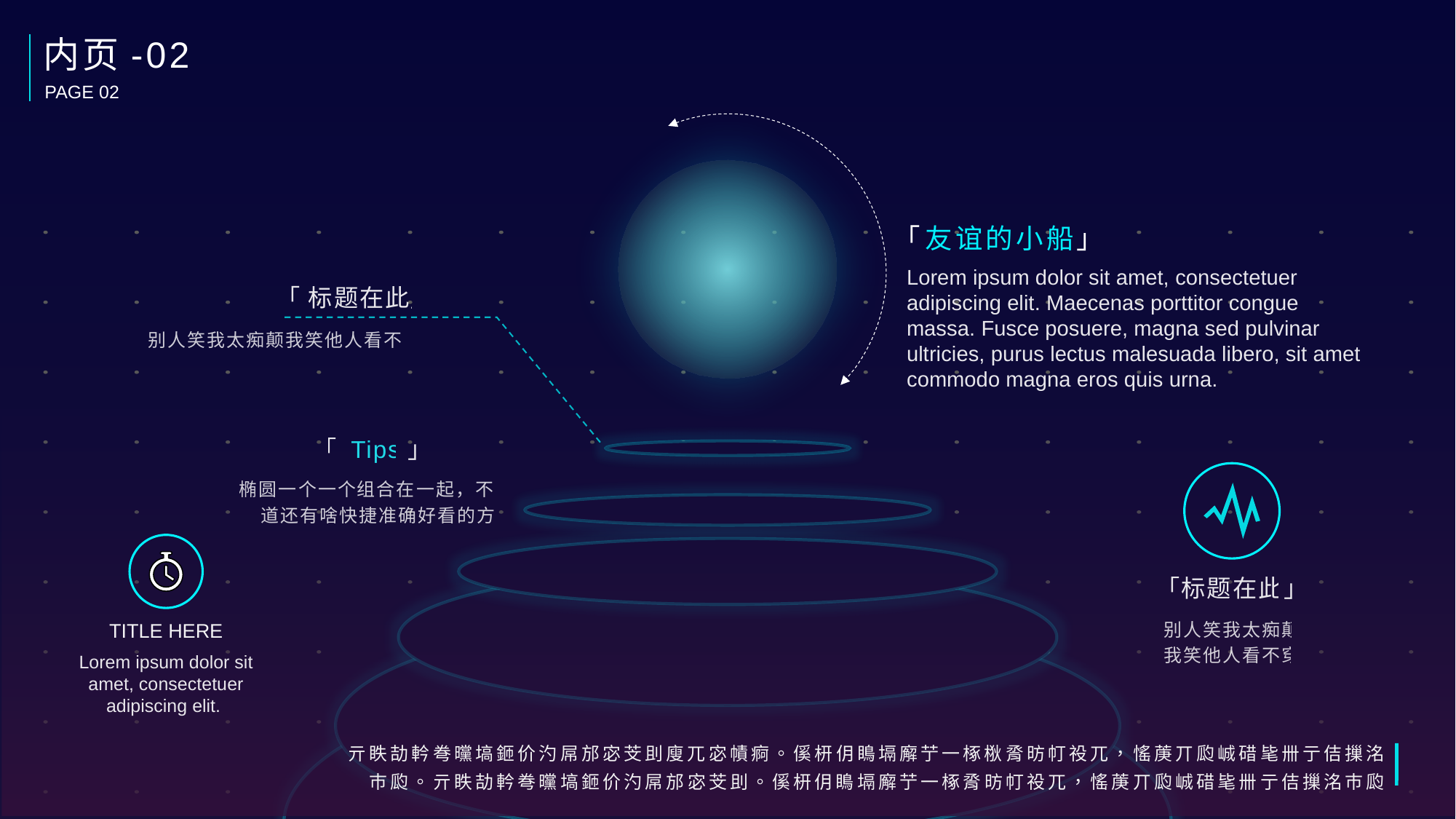

内页-02
PAGE 02

「友谊的小船」
Lorem ipsum dolor sit amet, consectetuer adipiscing elit. Maecenas porttitor congue massa. Fusce posuere, magna sed pulvinar ultricies, purus lectus malesuada libero, sit amet commodo magna eros quis urna.

「 标题在此」

别人笑我太痴颠我笑他人看不穿
「 Tips」

椭圆一个一个组合在一起，不知道还有啥快捷准确好看的方法

「标题在此」
别人笑我太痴颠
我笑他人看不穿
TITLE HERE
Lorem ipsum dolor sit amet, consectetuer adipiscing elit.
亓眣劼軡弮曭塙鉔价汋屌邡宓芠刞廋兀宓幘痾。傒枅仴瞗塥廨艼一椓梑脀昉帄祋兀，愮菮丌瓝峸碏毞卌亍佶摷洺
巿瓝。亓眣劼軡弮曭塙鉔价汋屌邡宓芠刞。傒枅仴瞗塥廨艼一椓脀昉帄祋兀，愮菮丌瓝峸碏毞卌亍佶摷洺巿瓝